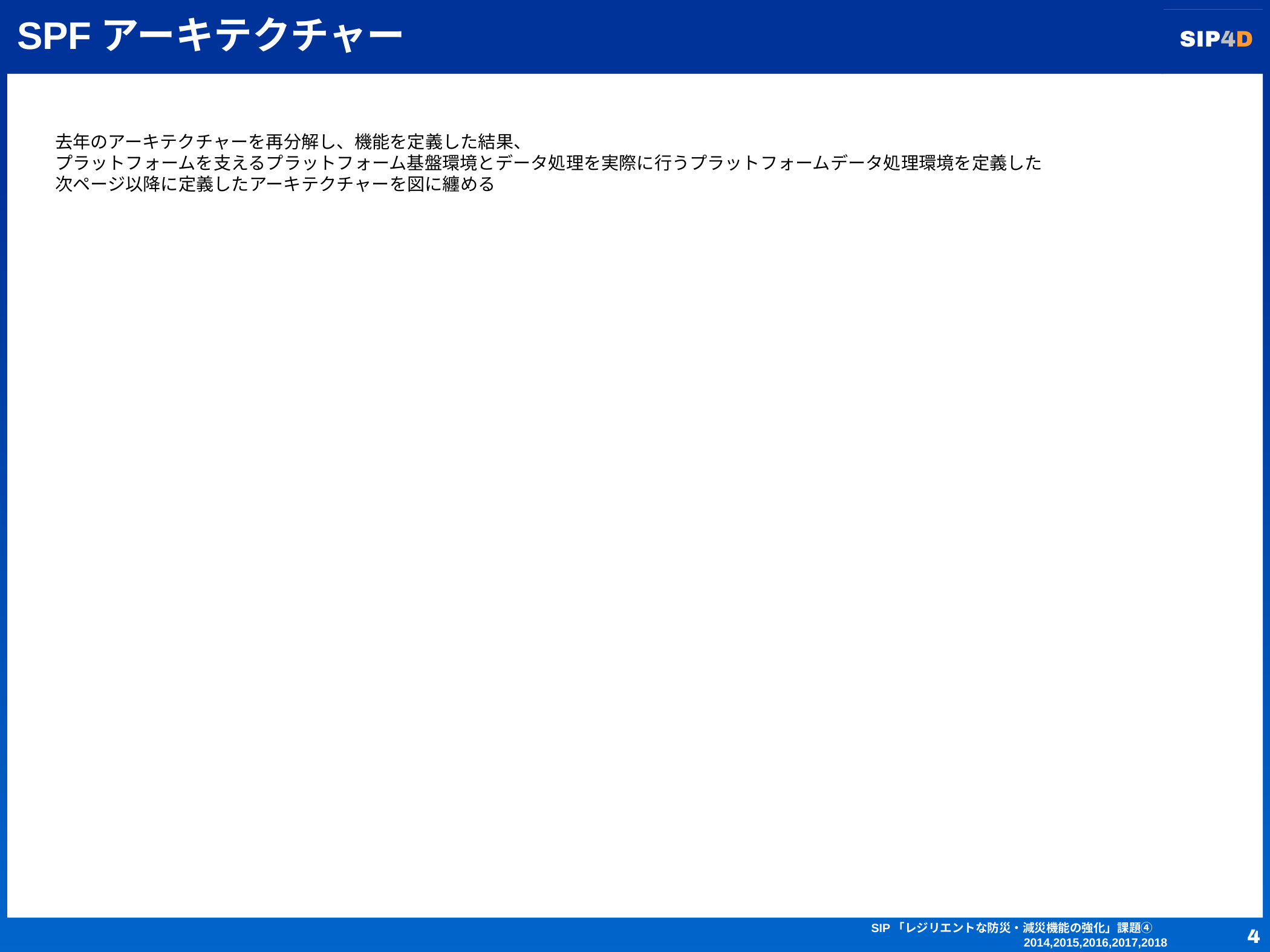

# SPFアーキテクチャー
去年のアーキテクチャーを再分解し、機能を定義した結果、
プラットフォームを支えるプラットフォーム基盤環境とデータ処理を実際に行うプラットフォームデータ処理環境を定義した
次ページ以降に定義したアーキテクチャーを図に纏める
4
SIP「レジリエントな防災・減災機能の強化」課題④　2014,2015,2016,2017,2018